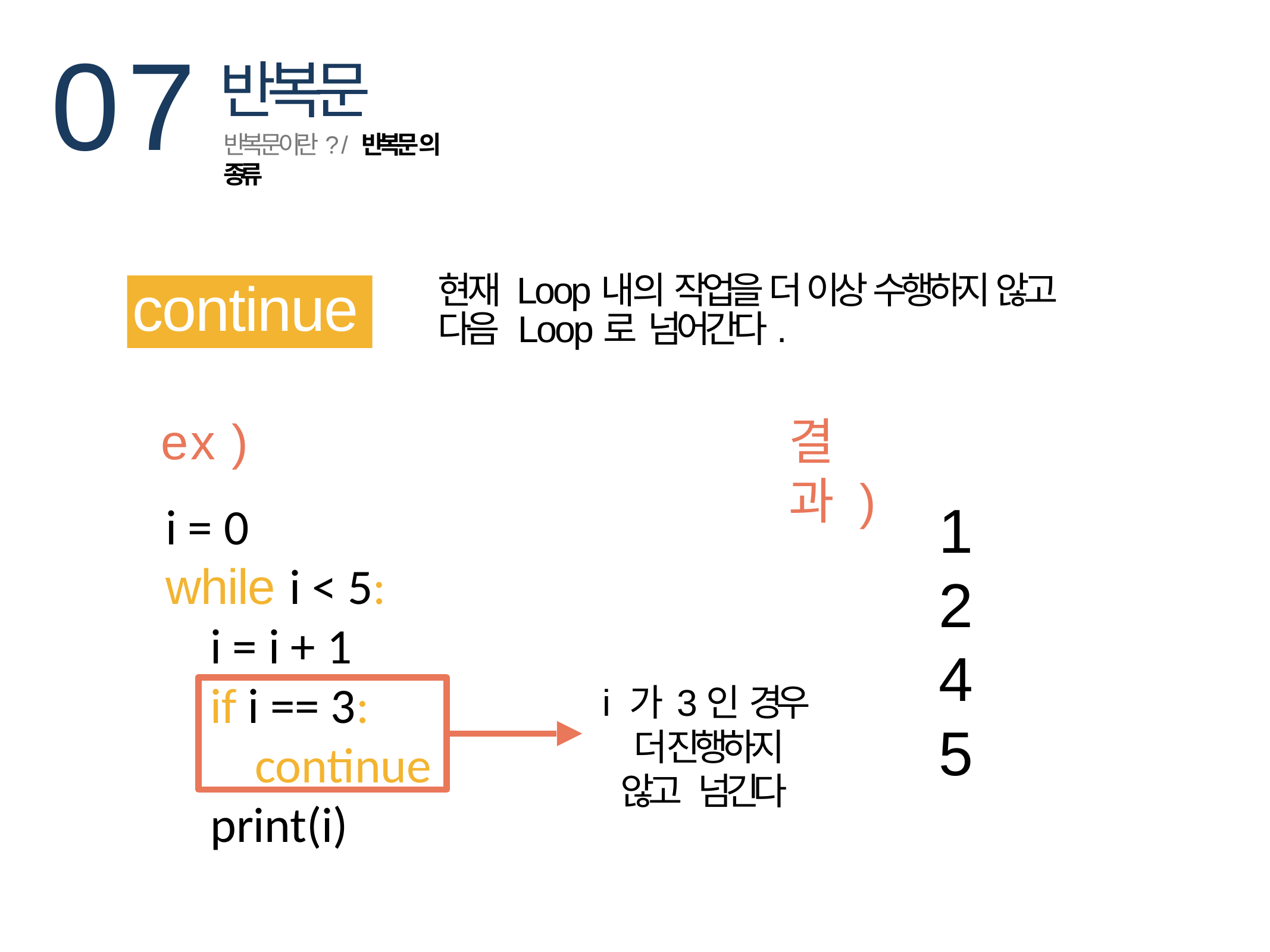

07
반복문
반복문이란? / 반복문의 종류
continue
현재 Loop내의 작업을 더 이상 수행하지 않고  다음  Loop로 넘어간다.

ex )
결과 )
i = 0
while i < 5:
    i = i + 1
    if i == 3:
        continue
    print(i)
1
2
4
5

i 가 3인 경우  더 진행하지 않고  넘긴다